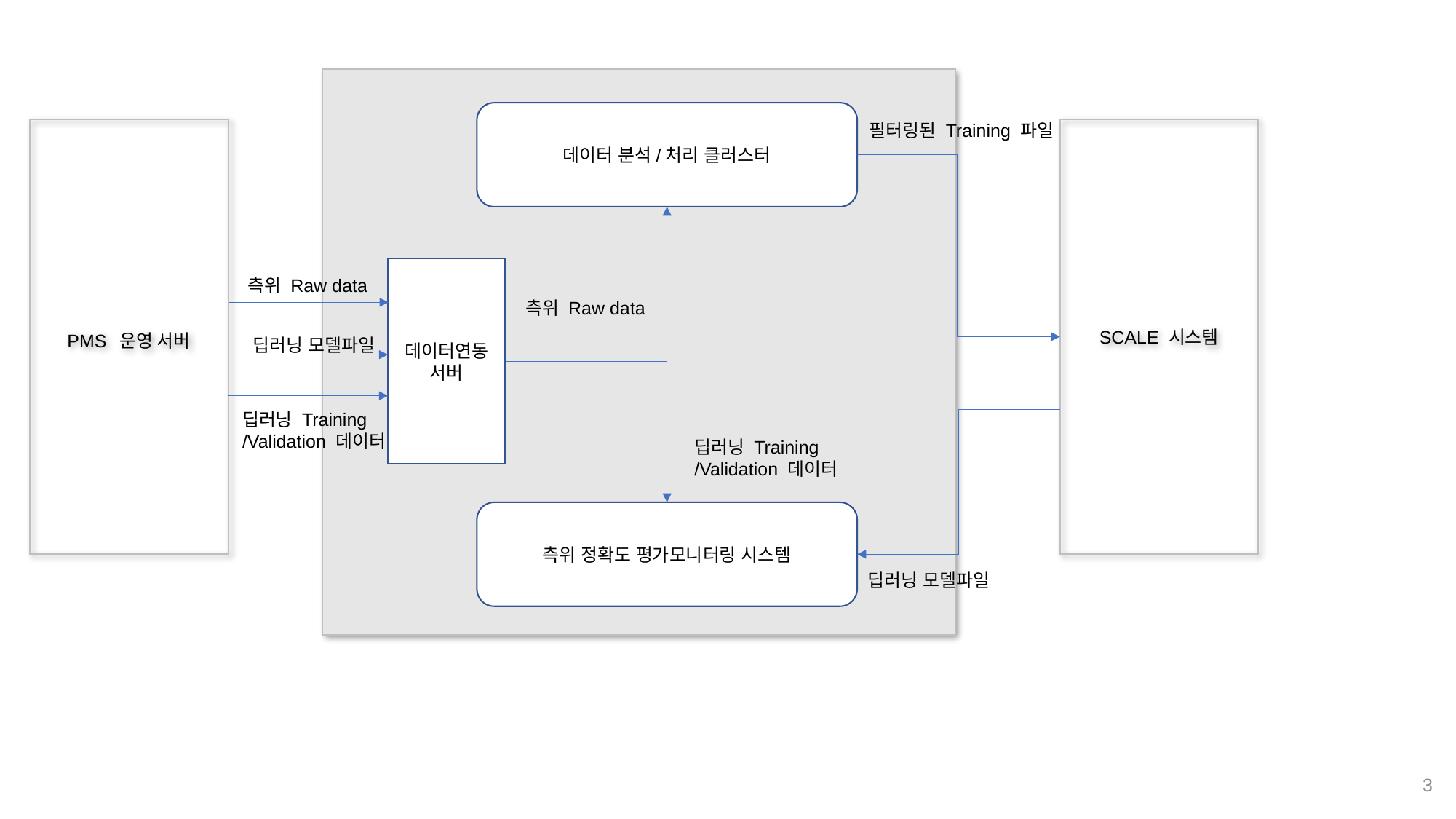

데이터 분석/처리 클러스터
필터링된 Training 파일
PMS 운영 서버
SCALE 시스템
데이터연동 서버
측위 Raw data
측위 Raw data
딥러닝 모델파일
딥러닝 Training
/Validation 데이터
딥러닝 Training
/Validation 데이터
측위 정확도 평가모니터링 시스템
딥러닝 모델파일
3